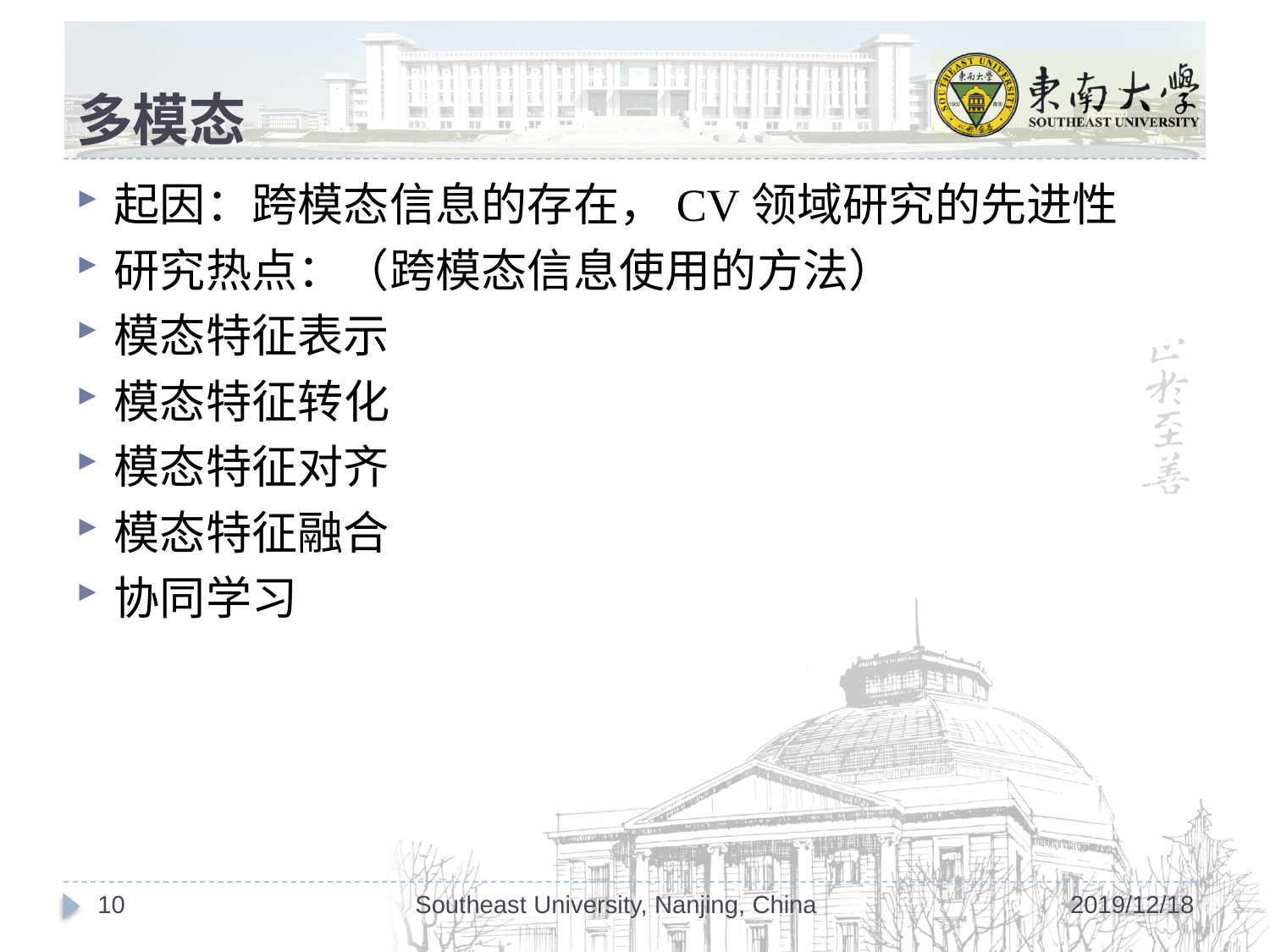

# 多模态
起因：跨模态信息的存在，CV领域研究的先进性
研究热点：（跨模态信息使用的方法）
模态特征表示
模态特征转化
模态特征对齐
模态特征融合
协同学习

10
Southeast University, Nanjing, China
2019/12/18